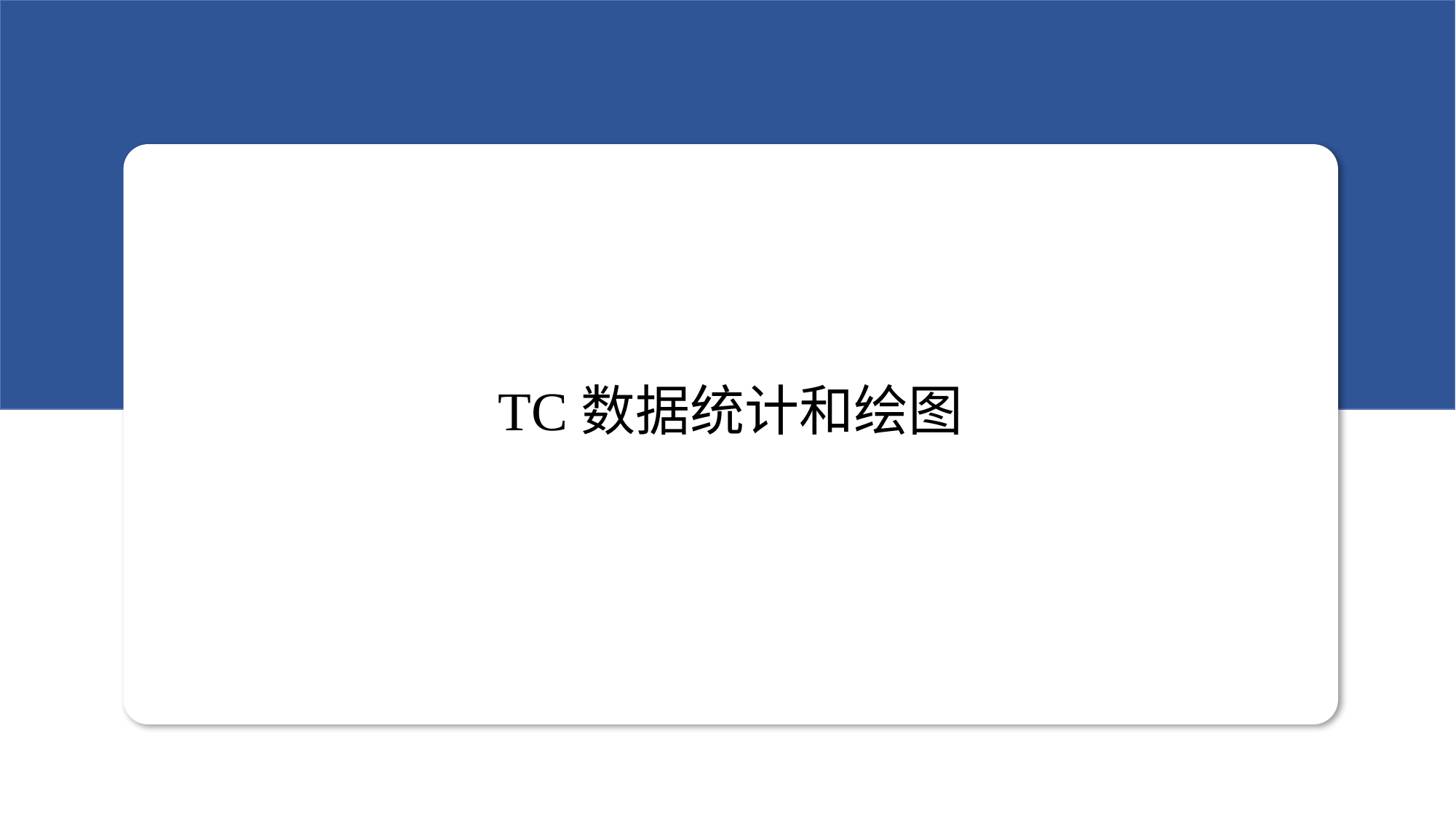

<table data-pm-slice="2 2 []"><tbody><tr><td><p style="text-align: center">作者：<span style="color: rgba(0, 0, 0, 0.88)"><span style="background-color: rgb(249, 249, 254)">Bo Zheng, Philippe Ciais</span></span></p><p style="text-align: center">单位：<span style="color: rgba(0, 0, 0, 0.88)"><span style="background-color: rgb(249, 249, 254)">清华大学深圳研究生院</span></span></p><p style="text-align: center">期刊：Science</p><p style="text-align: center">题目：<span style="color: rgba(0, 0, 0, 0.88)"><span style="background-color: rgb(249, 249, 254)">Record-high CO2 emissions from boreal fires in 2021</span></span></p><p style="text-align: center"></p><p style="text-align: center"></p><p style="text-align: center"></p><p style="text-align: center"></p><p style="text-align: center"></p><p style="text-align: center"></p><p style="text-align: center"></p></td></tr></tbody></table>
TC数据统计和绘图